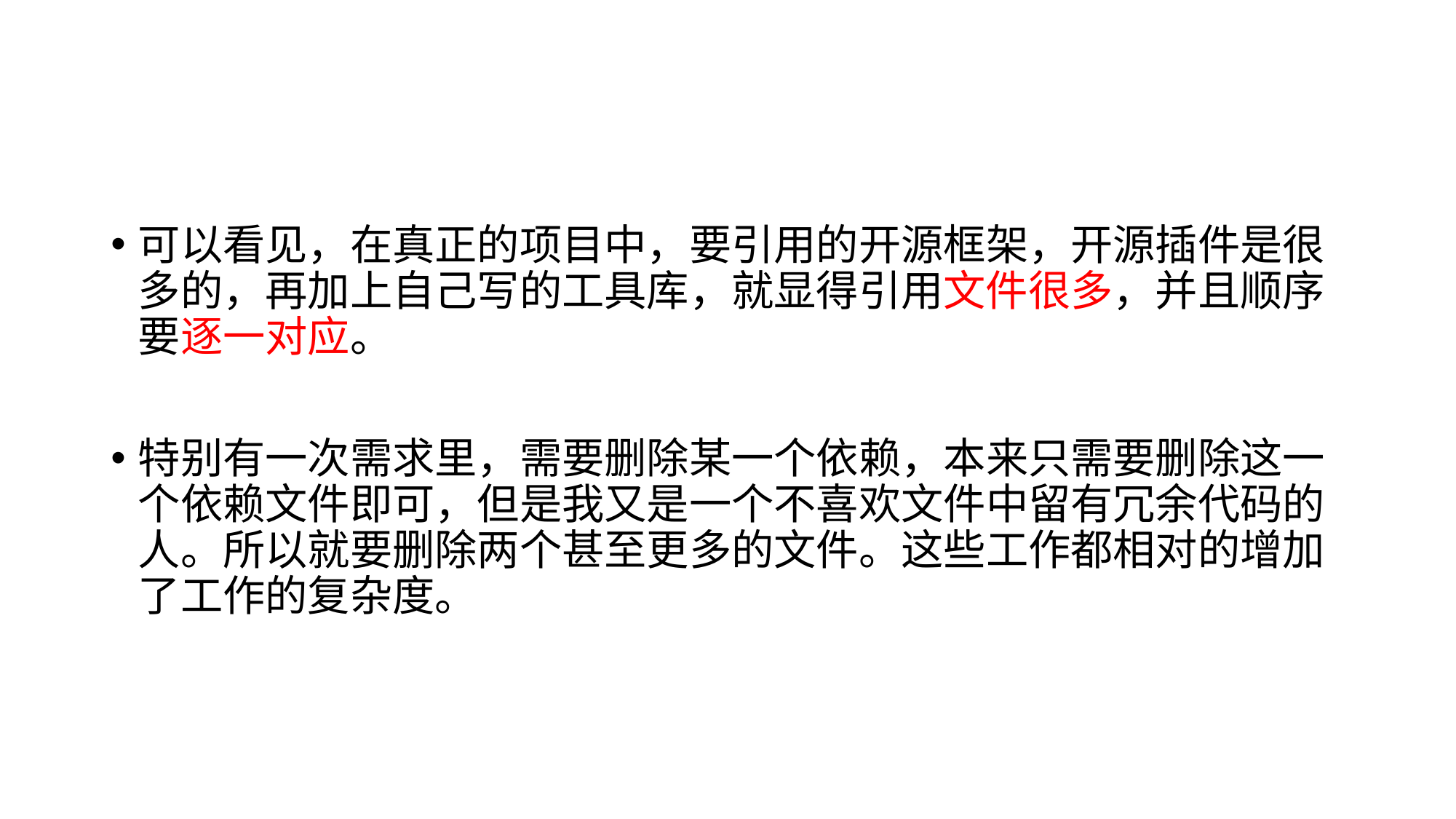

#
可以看见，在真正的项目中，要引用的开源框架，开源插件是很多的，再加上自己写的工具库，就显得引用文件很多，并且顺序要逐一对应。

特别有一次需求里，需要删除某一个依赖，本来只需要删除这一个依赖文件即可，但是我又是一个不喜欢文件中留有冗余代码的人。所以就要删除两个甚至更多的文件。这些工作都相对的增加了工作的复杂度。